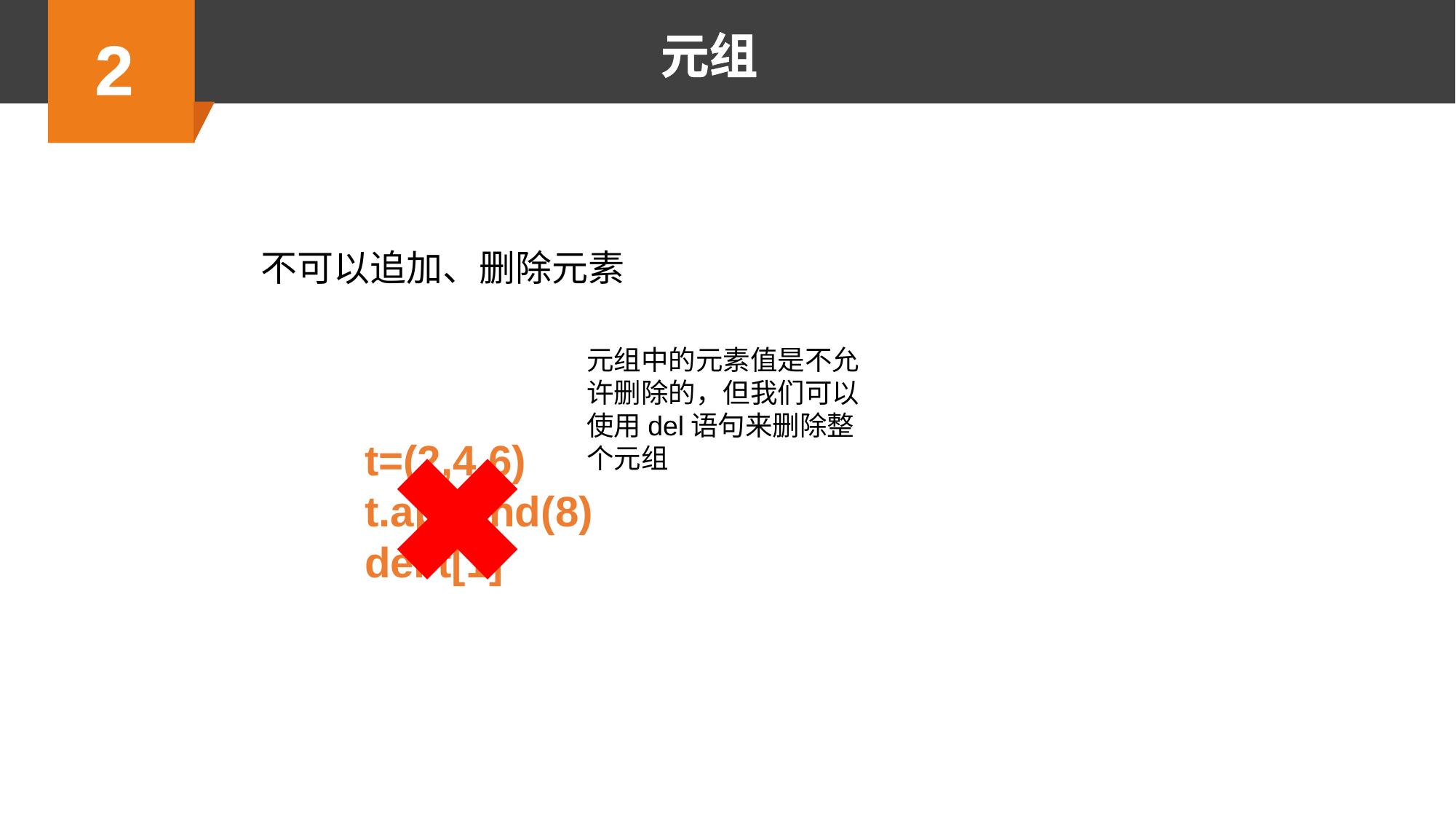

2
元组
不可以追加、删除元素
元组中的元素值是不允许删除的，但我们可以使用del语句来删除整个元组
✖
t=(2,4,6)
t.append(8)
del t[1]